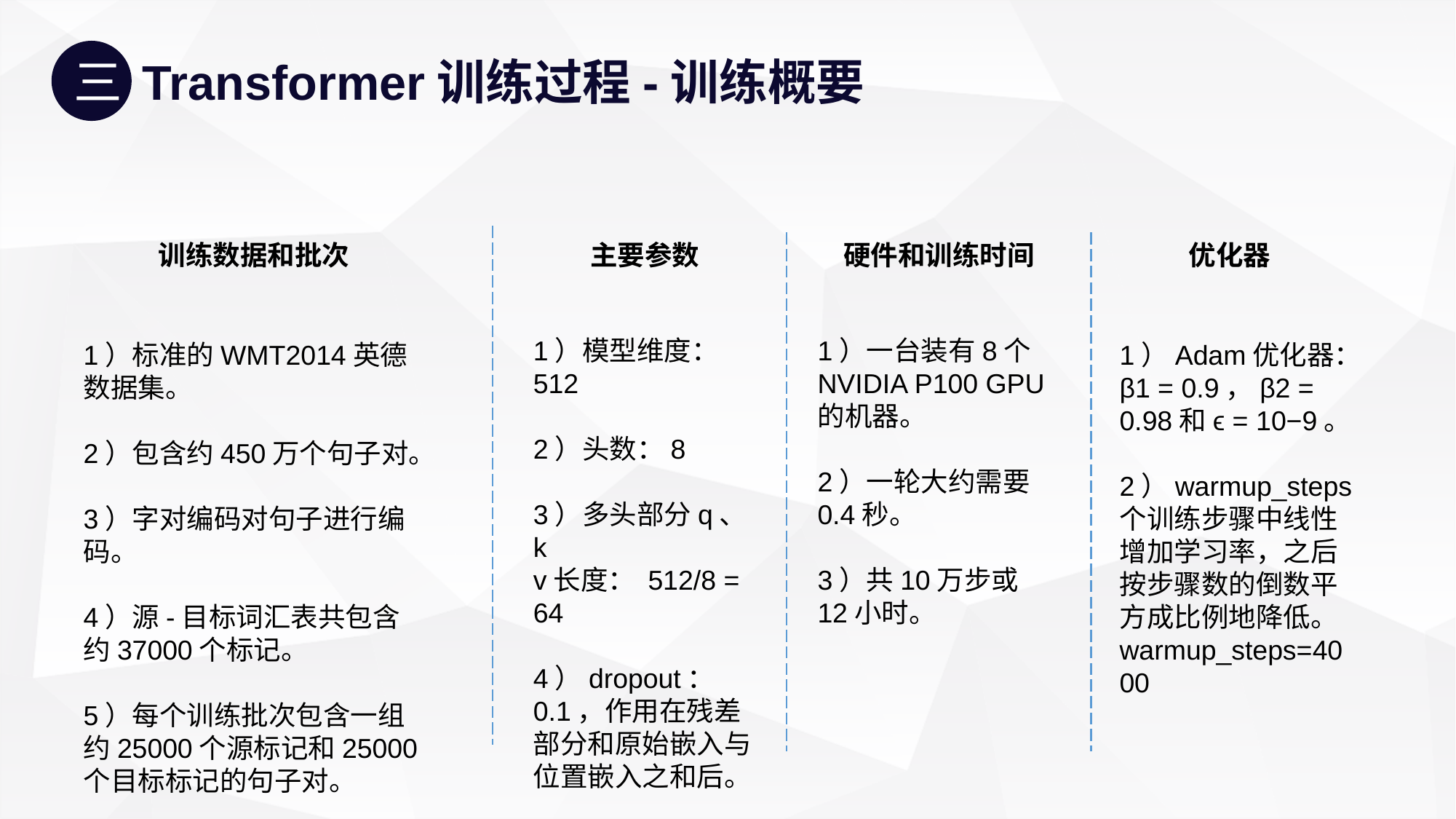

三
Transformer训练过程-训练概要
训练数据和批次
主要参数
硬件和训练时间
优化器
1）模型维度：512

2）头数：8

3）多头部分q、k
v长度： 512/8 = 64

4）dropout：0.1，作用在残差部分和原始嵌入与位置嵌入之和后。

5）标签平滑：ϵls = 0.1。
1）一台装有8个NVIDIA P100 GPU的机器。

2）一轮大约需要0.4秒。

3）共10万步或12小时。

1）标准的WMT2014英德数据集。

2）包含约450万个句子对。

3）字对编码对句子进行编码。

4）源-目标词汇表共包含约37000个标记。

5）每个训练批次包含一组约25000个源标记和25000个目标标记的句子对。

1）Adam优化器：β1 = 0.9，β2 = 0.98和ϵ = 10−9。

2）warmup_steps个训练步骤中线性增加学习率，之后按步骤数的倒数平方成比例地降低。warmup_steps=4000